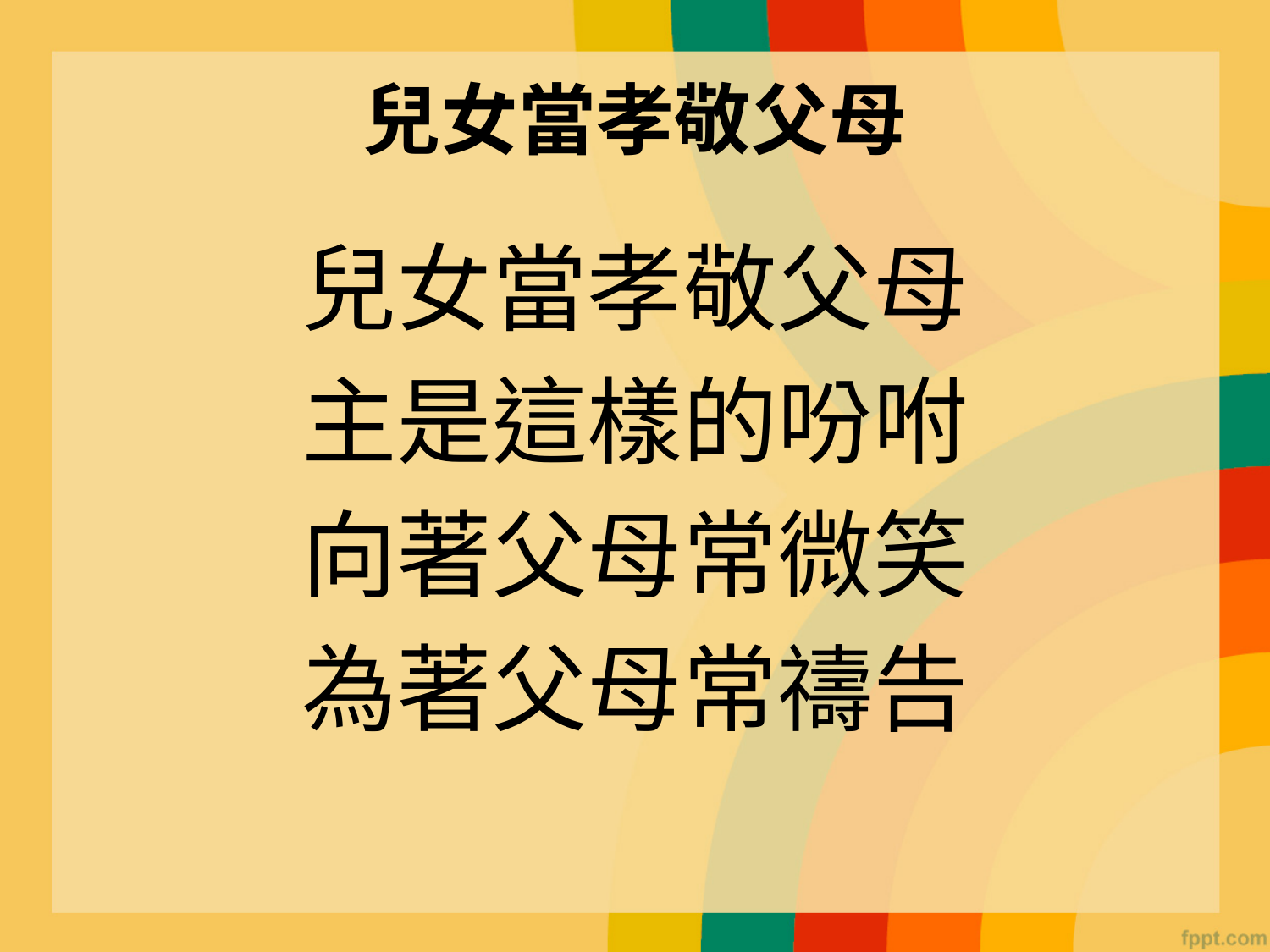

# 兒女當孝敬父母
兒女當孝敬父母
主是這樣的吩咐
向著父母常微笑
為著父母常禱告